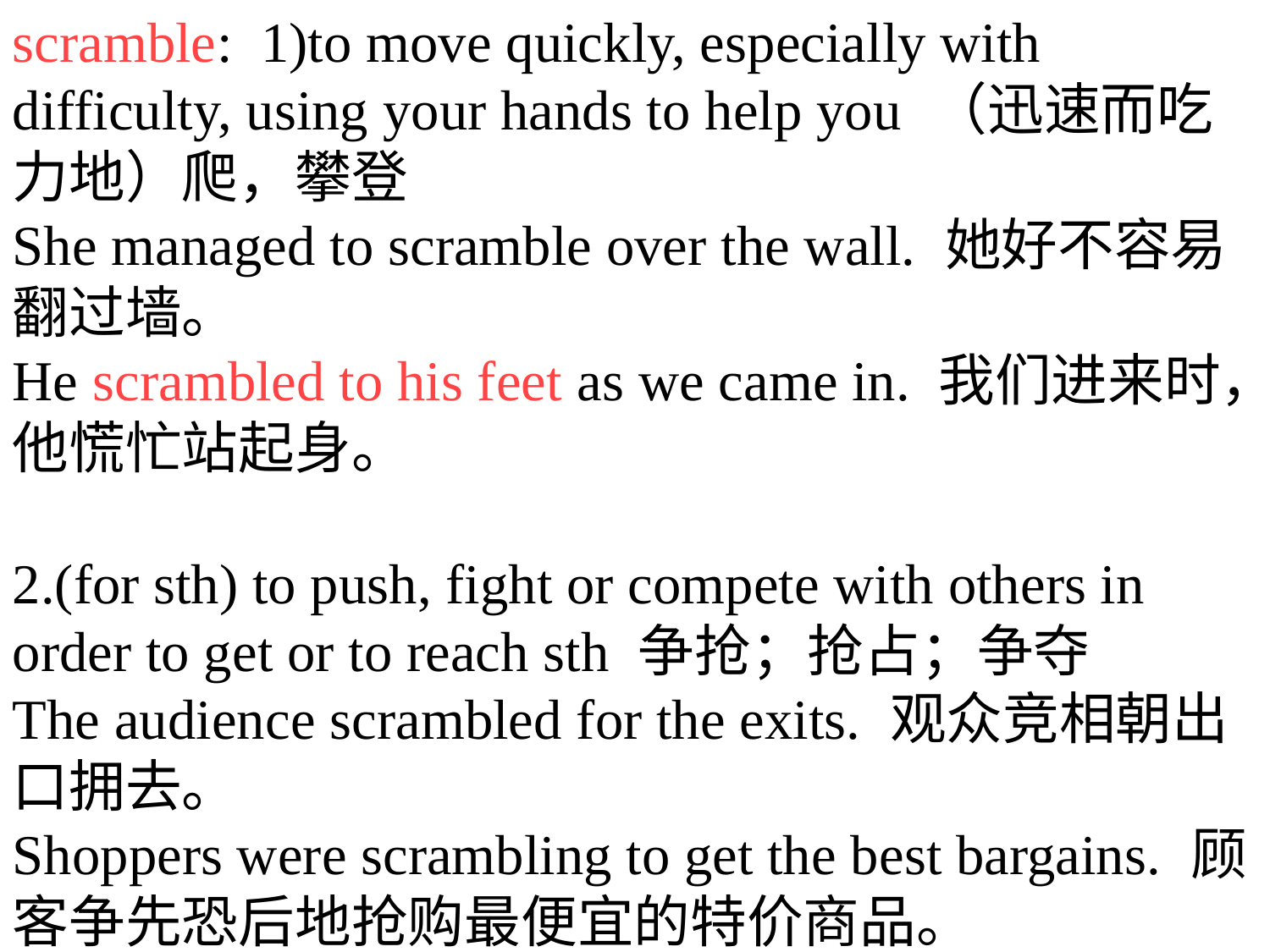

scramble:  1)to move quickly, especially with difficulty, using your hands to help you （迅速而吃力地）爬，攀登
She managed to scramble over the wall. 她好不容易翻过墙。
He scrambled to his feet as we came in. 我们进来时，他慌忙站起身。

2.(for sth) to push, fight or compete with others in order to get or to reach sth 争抢；抢占；争夺
The audience scrambled for the exits. 观众竞相朝出口拥去。
Shoppers were scrambling to get the best bargains. 顾客争先恐后地抢购最便宜的特价商品。